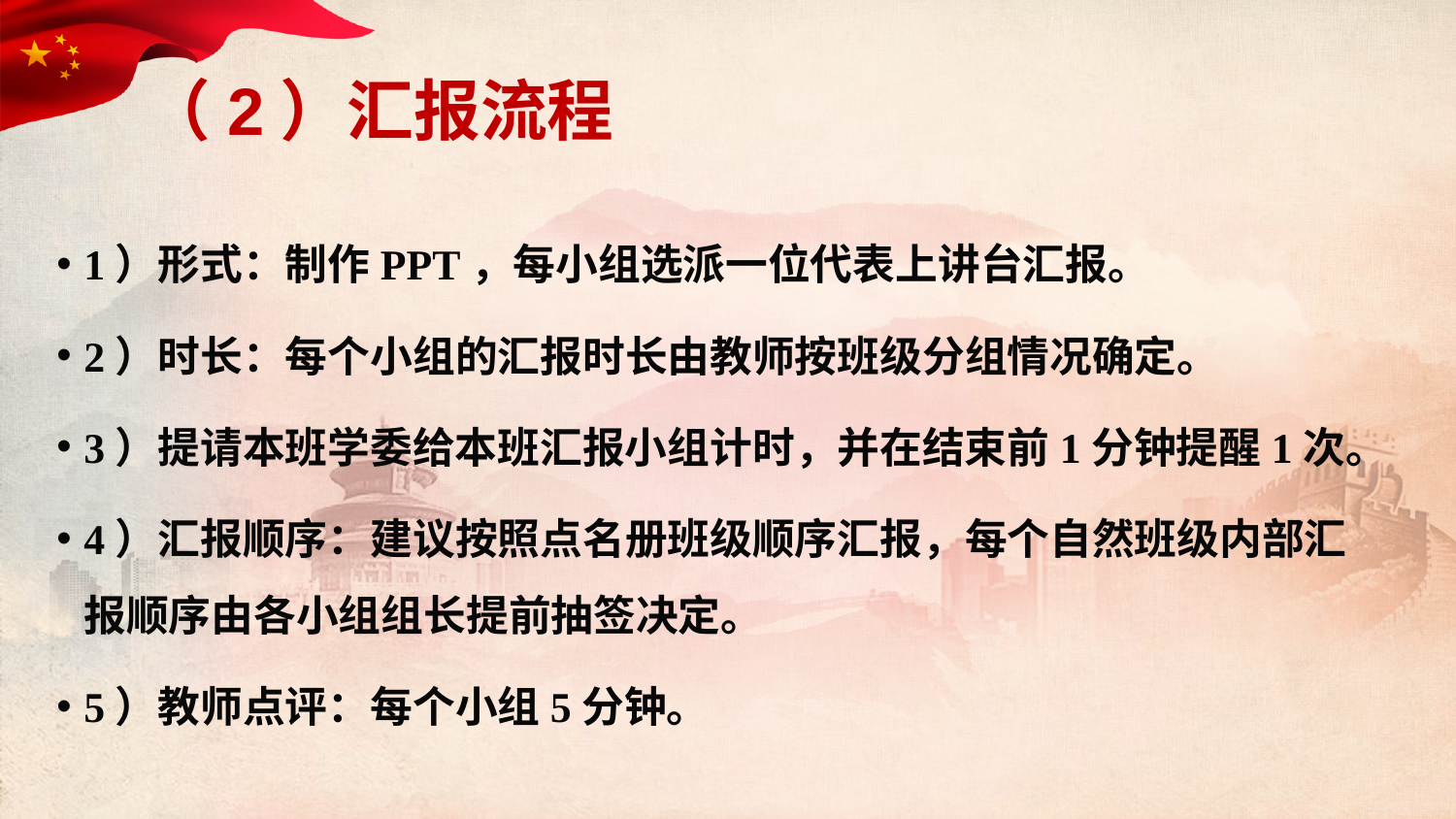

# （2）汇报流程
1）形式：制作PPT，每小组选派一位代表上讲台汇报。
2）时长：每个小组的汇报时长由教师按班级分组情况确定。
3）提请本班学委给本班汇报小组计时，并在结束前1分钟提醒1次。
4）汇报顺序：建议按照点名册班级顺序汇报，每个自然班级内部汇报顺序由各小组组长提前抽签决定。
5）教师点评：每个小组5分钟。